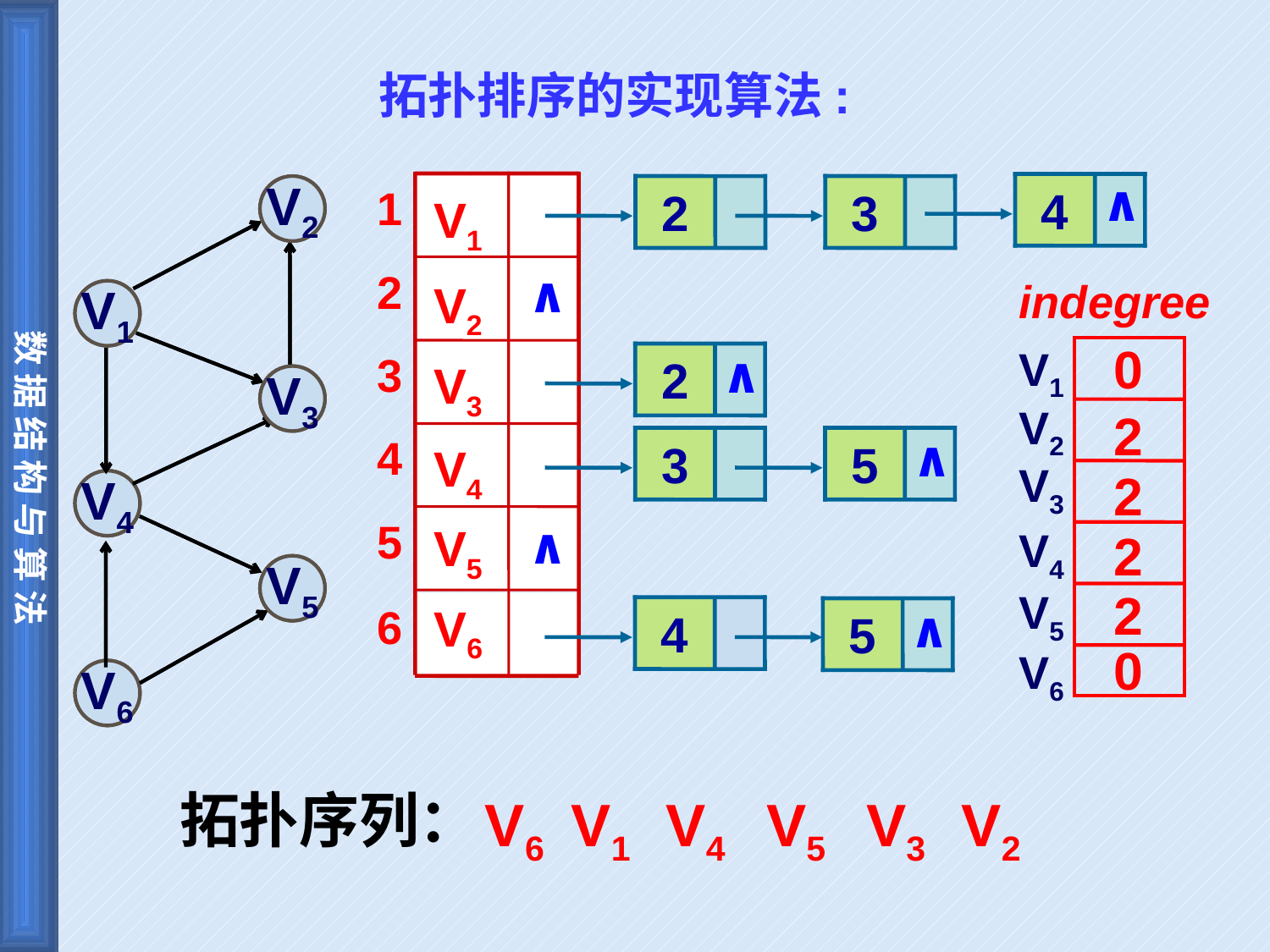

# 拓扑排序的实现算法:

∧

1

2

3

4

5

6

4

2

3

V1

∧
V2
∧
2

V3

∧
3

5

V4

∧
V5
V6
∧
4

5

V2

V1

V3

V4

V5

V6
V2

indegree
0
V1

V2
2

V3
2

V4
2

2
V5

0
V6

V1

V3

V4

V5

V6
拓扑序列：
V6
V1
V4
V5
V3
V2